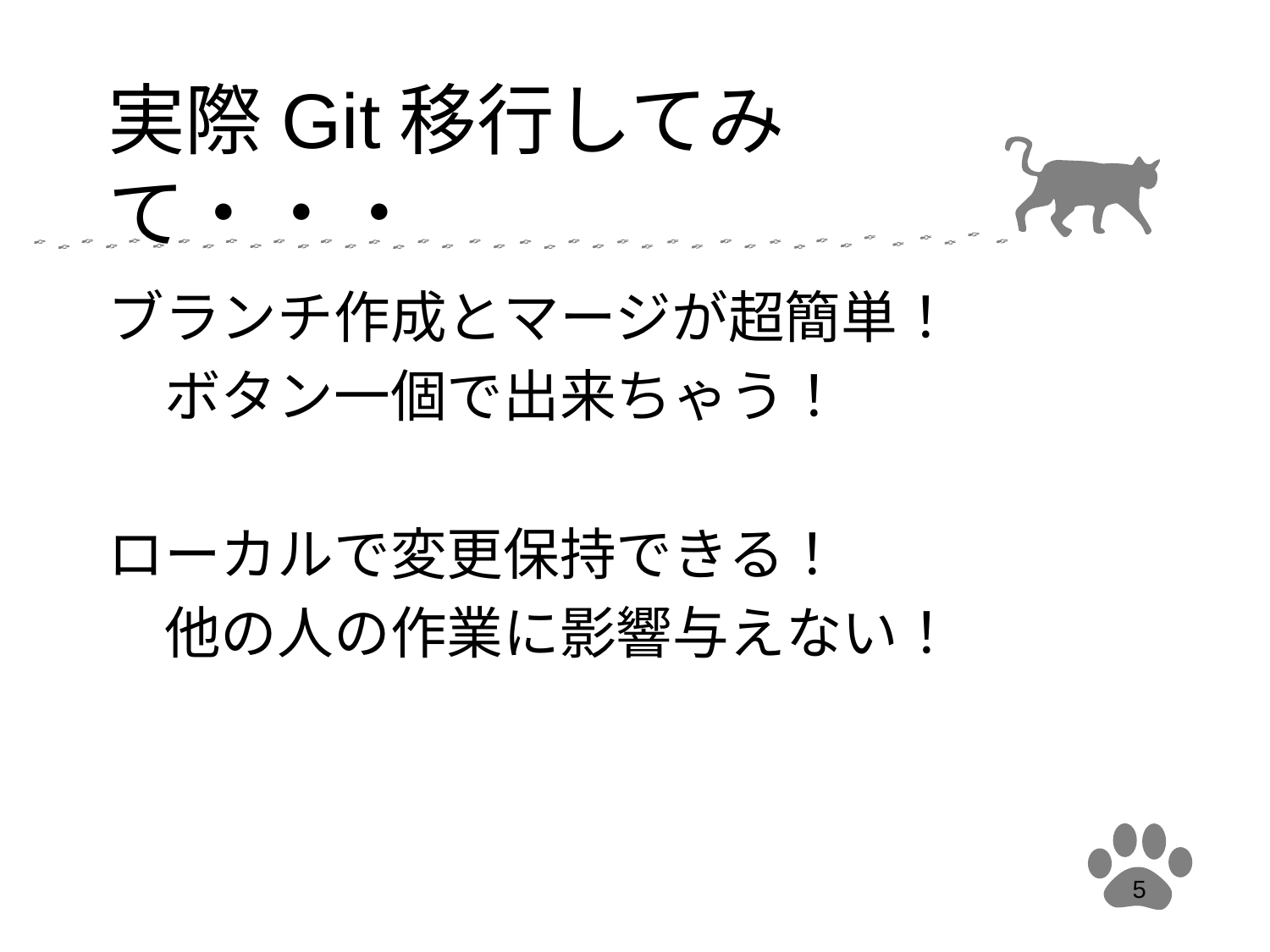

# 実際Git移行してみて・・・
ブランチ作成とマージが超簡単！
　ボタン一個で出来ちゃう！

ローカルで変更保持できる！
　他の人の作業に影響与えない！
5